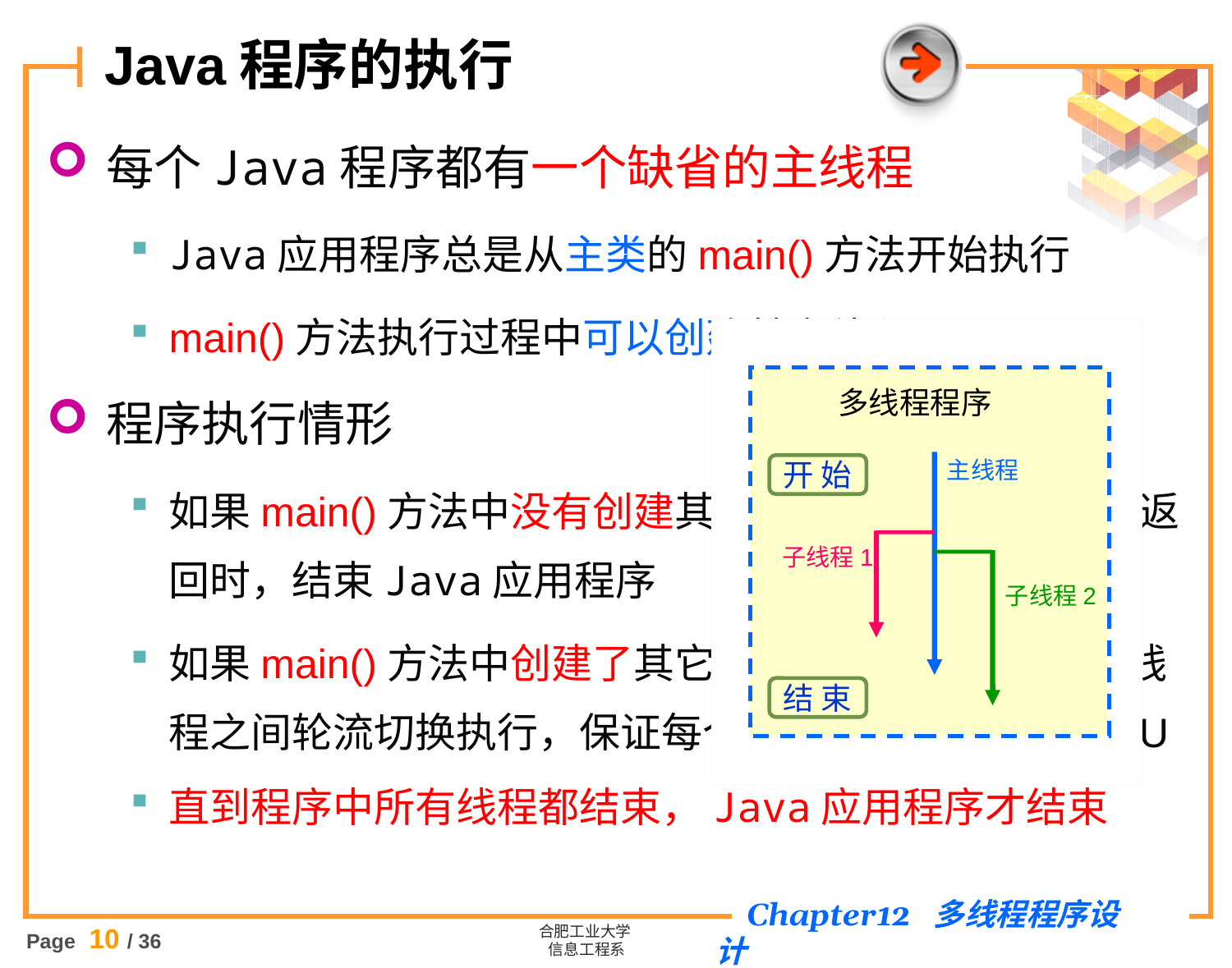

# Java程序的执行
每个Java程序都有一个缺省的主线程
Java应用程序总是从主类的main()方法开始执行
main()方法执行过程中可以创建其它线程
程序执行情形
如果main()方法中没有创建其它的线程，main()方法返回时，结束Java应用程序
如果main()方法中创建了其它线程，在主线程和其它线程之间轮流切换执行，保证每个线程都有机会使用CPU
直到程序中所有线程都结束，Java应用程序才结束

多线程程序

主线程
开 始

子线程1

子线程2
结 束